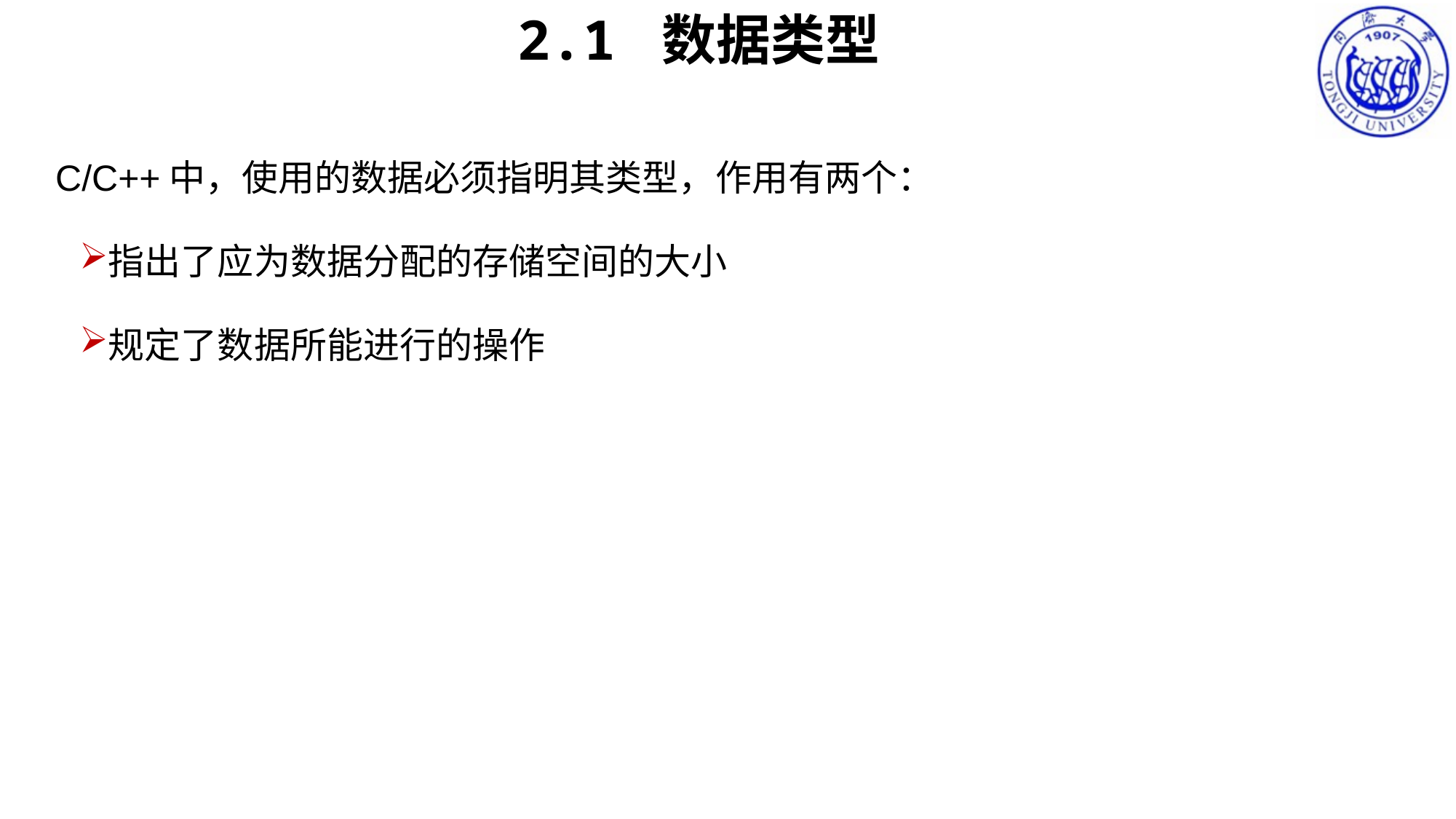

2.1 数据类型
   C/C++中，使用的数据必须指明其类型，作用有两个：
指出了应为数据分配的存储空间的大小
规定了数据所能进行的操作

2